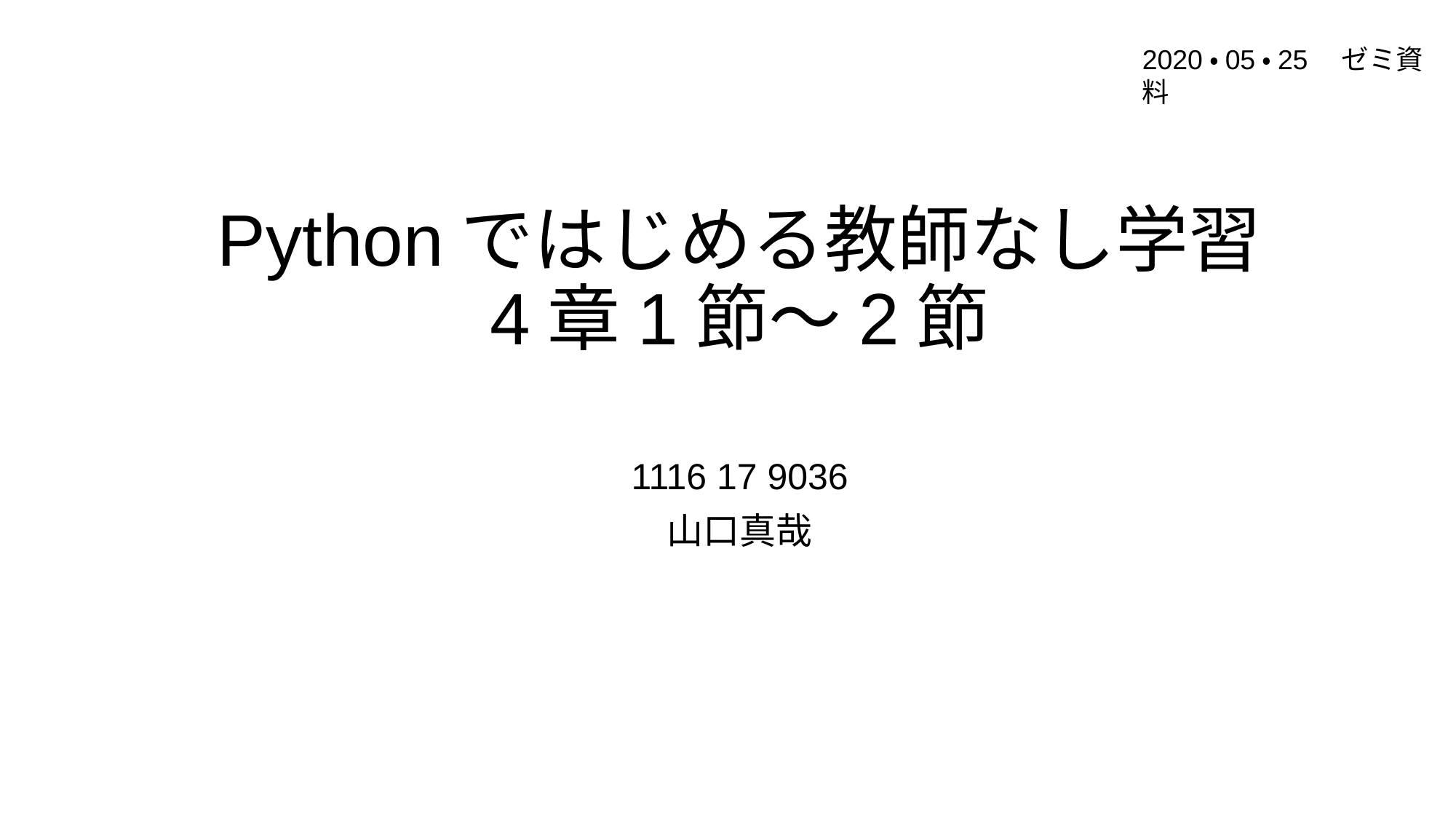

2020・05・25　ゼミ資料
# Pythonではじめる教師なし学習 4章1節～2節
1116 17 9036
山口真哉